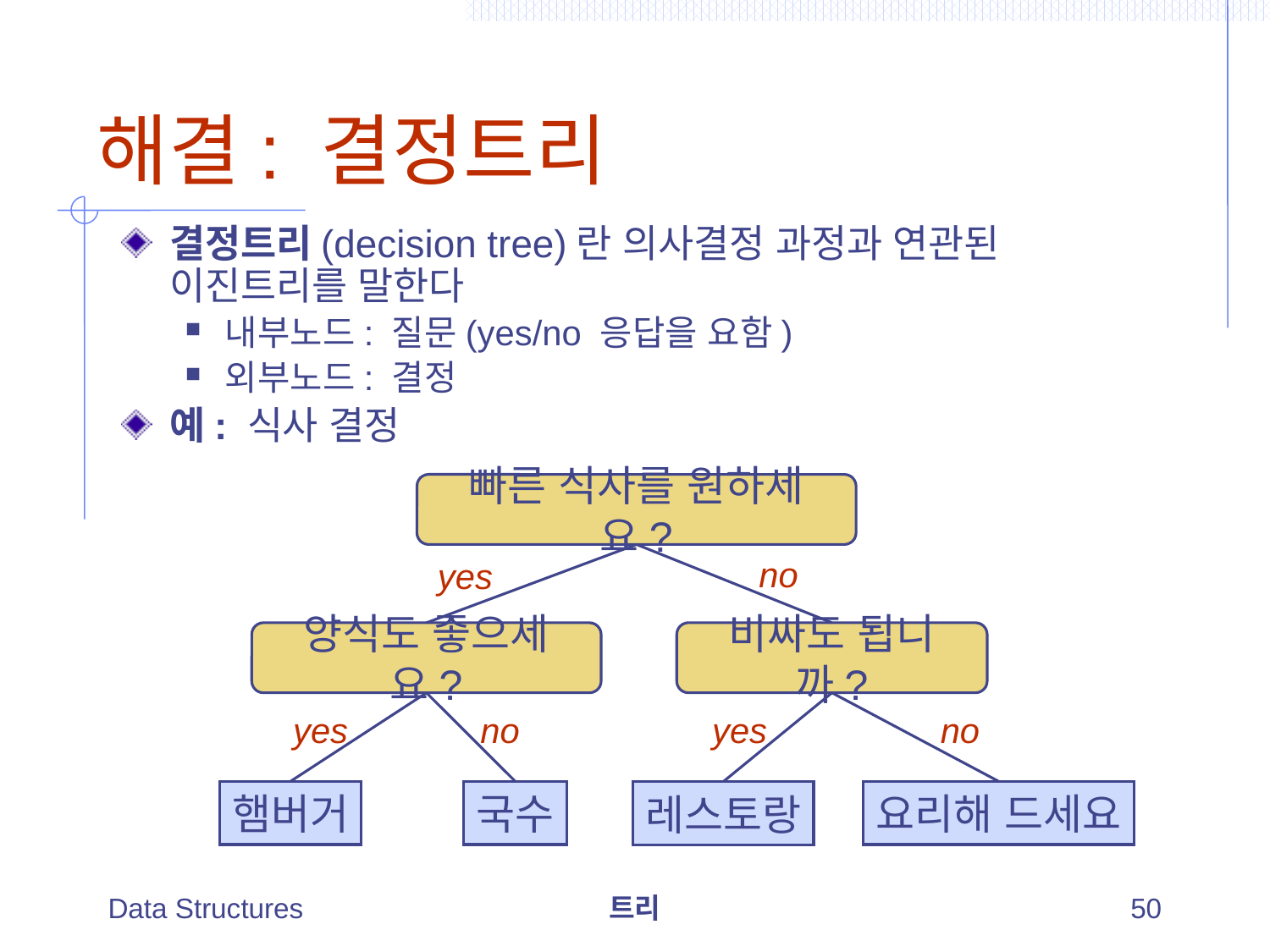

# 해결: 결정트리
결정트리(decision tree)란 의사결정 과정과 연관된 이진트리를 말한다
내부노드: 질문(yes/no 응답을 요함)
외부노드: 결정
예: 식사 결정
빠른 식사를 원하세요?
no
yes
양식도 좋으세요?
비싸도 됩니까?
yes
no
yes
no
햄버거
국수
요리해 드세요
레스토랑
Data Structures
트리
50